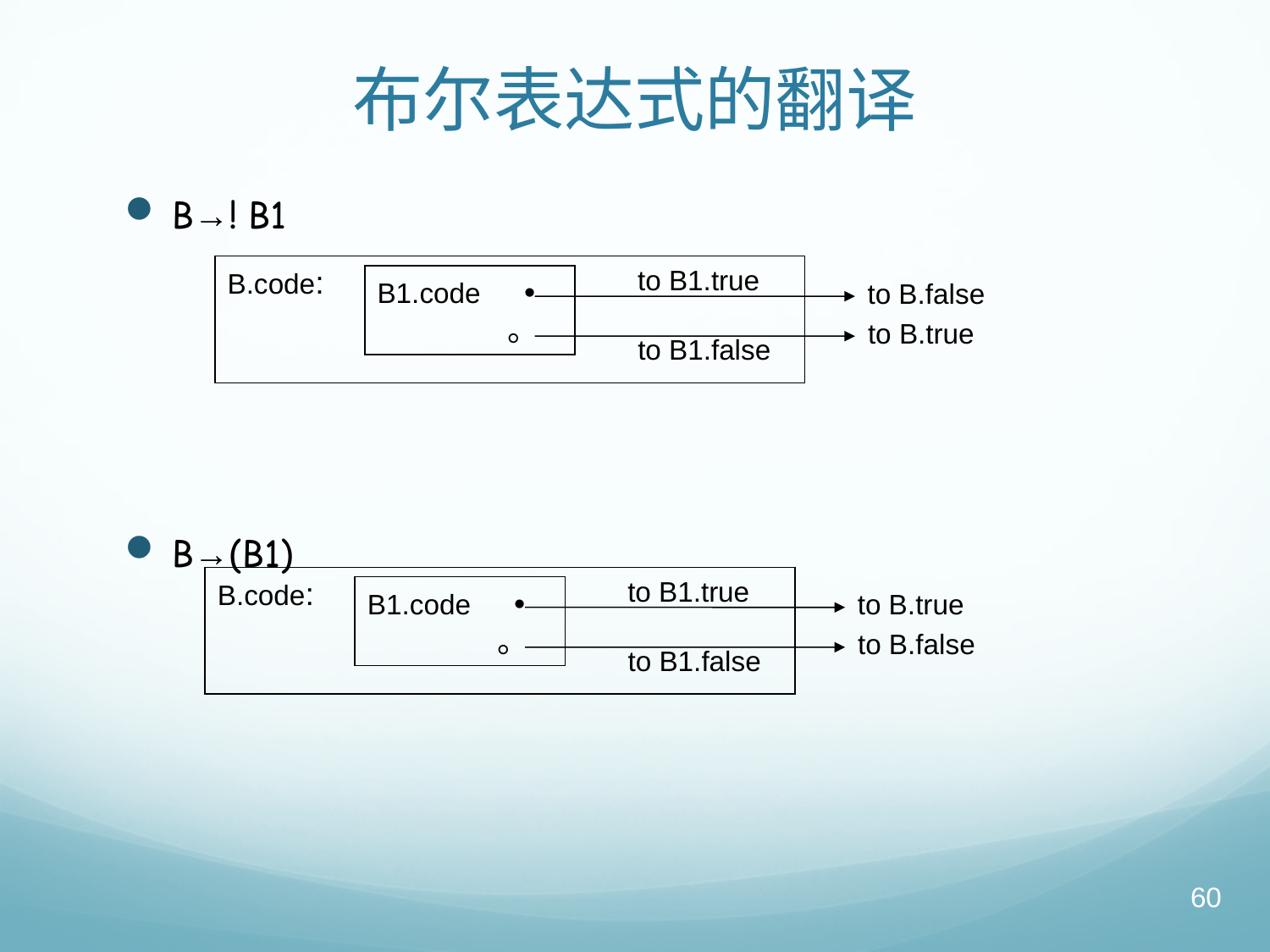

# 布尔表达式的翻译
B→! B1

B→(B1)

B.code:

to B1.true
B1.code     •
                 。
to B.false

to B.true
to B1.false

B.code:

to B1.true
B1.code     •
                 。
to B.true

to B.false
to B1.false

60